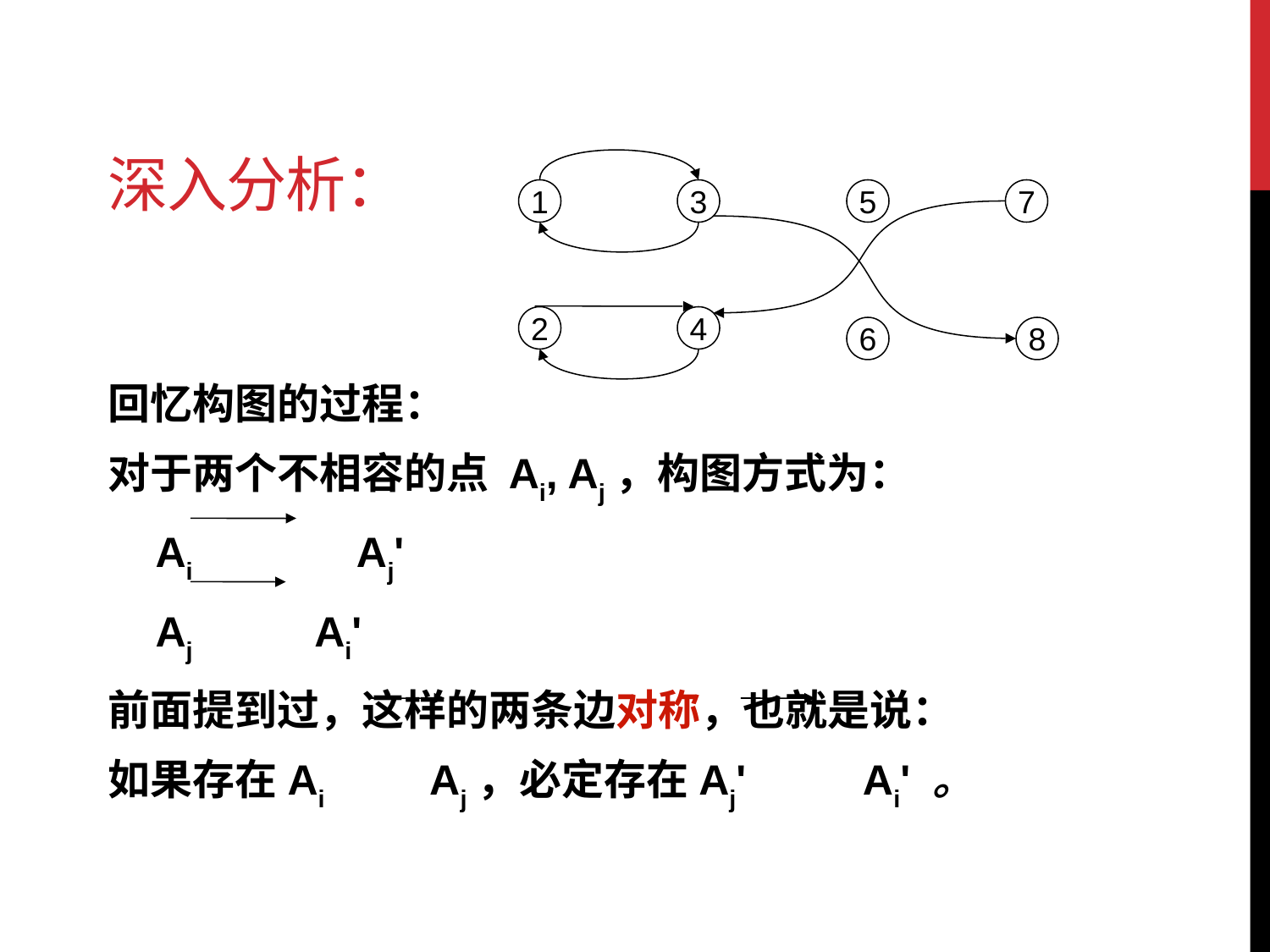

# 深入分析：
1
3
5
7
2
4
6
8
回忆构图的过程：
对于两个不相容的点 Ai, Aj，构图方式为：
    Ai              Aj'
    Aj                  Ai'
前面提到过，这样的两条边对称，也就是说：
如果存在Ai         Aj，必定存在Aj'          Ai' 。